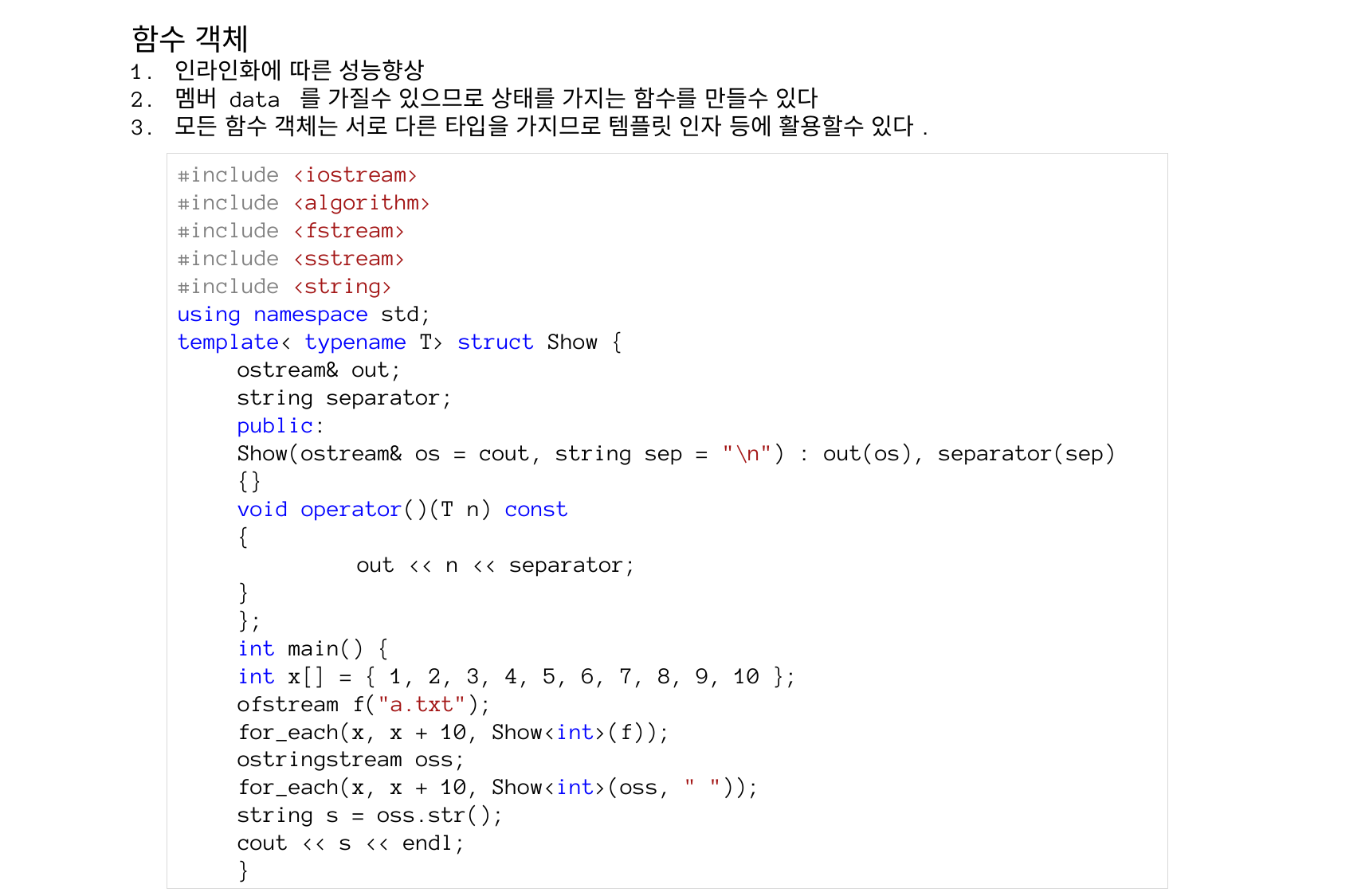

함수 객체
1. 인라인화에 따른 성능향상
2. 멤버 data 를 가질수 있으므로 상태를 가지는 함수를 만들수 있다
3. 모든 함수 객체는 서로 다른 타입을 가지므로 템플릿 인자 등에 활용할수 있다.
#include <iostream>
#include <algorithm>
#include <fstream>
#include <sstream>
#include <string>
using namespace std;
template< typename T> struct Show {
ostream& out;
string separator;
public:
Show(ostream& os = cout, string sep = "\n") : out(os), separator(sep)
{}
void operator()(T n) const
{
	out << n << separator;
}
};
int main() {
int x[] = { 1, 2, 3, 4, 5, 6, 7, 8, 9, 10 };
ofstream f("a.txt");
for_each(x, x + 10, Show<int>(f));
ostringstream oss;
for_each(x, x + 10, Show<int>(oss, " "));
string s = oss.str();
cout << s << endl;
}